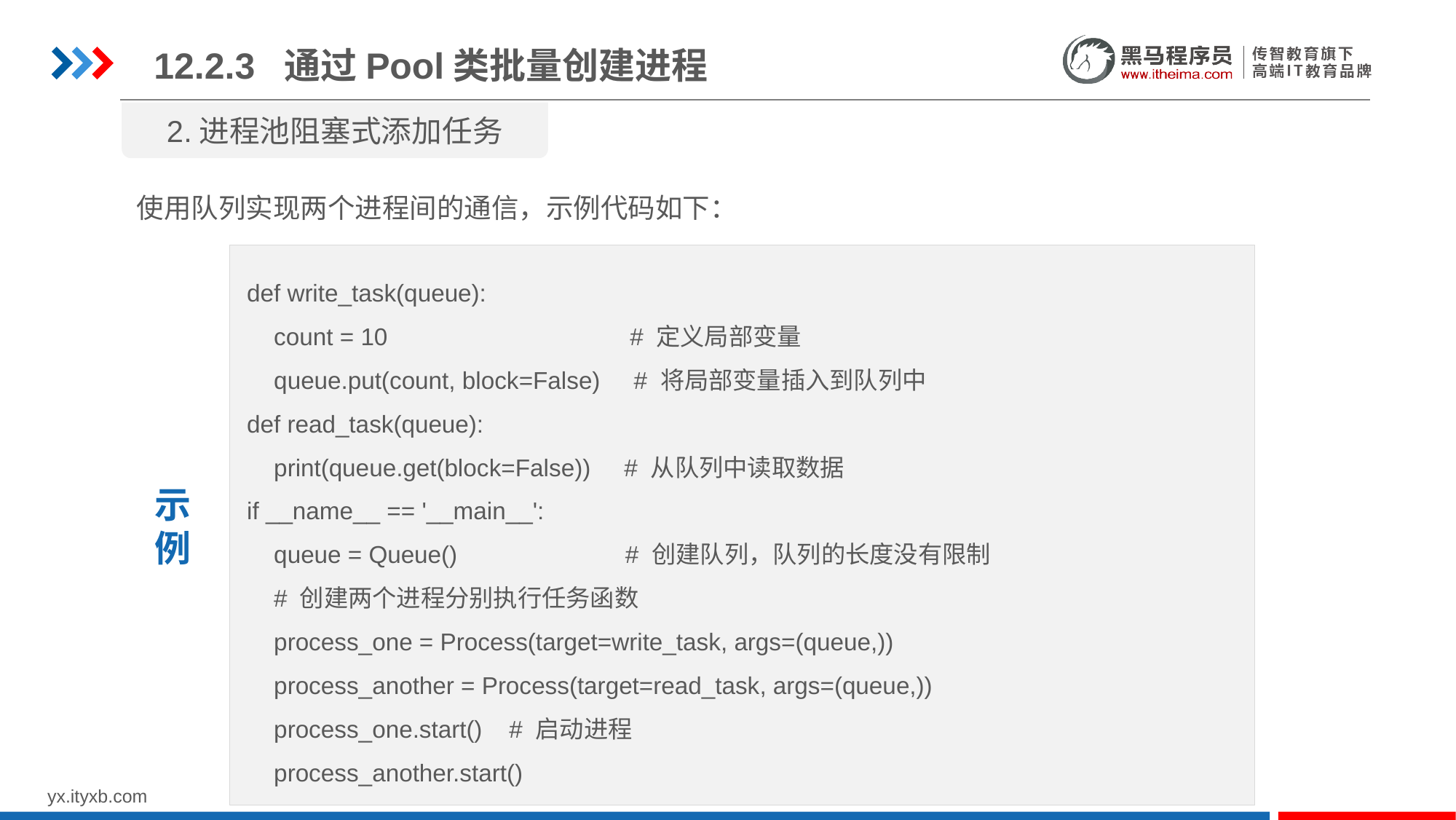

12.2.3  通过Pool类批量创建进程

2.进程池阻塞式添加任务
使用队列实现两个进程间的通信，示例代码如下：
 def write_task(queue):
     count = 10                                    # 定义局部变量
     queue.put(count, block=False)     # 将局部变量插入到队列中
 def read_task(queue):
     print(queue.get(block=False))     # 从队列中读取数据
 if __name__ == '__main__':
     queue = Queue()                         # 创建队列，队列的长度没有限制
     # 创建两个进程分别执行任务函数
     process_one = Process(target=write_task, args=(queue,))
     process_another = Process(target=read_task, args=(queue,))
     process_one.start()    # 启动进程
     process_another.start()
示
例